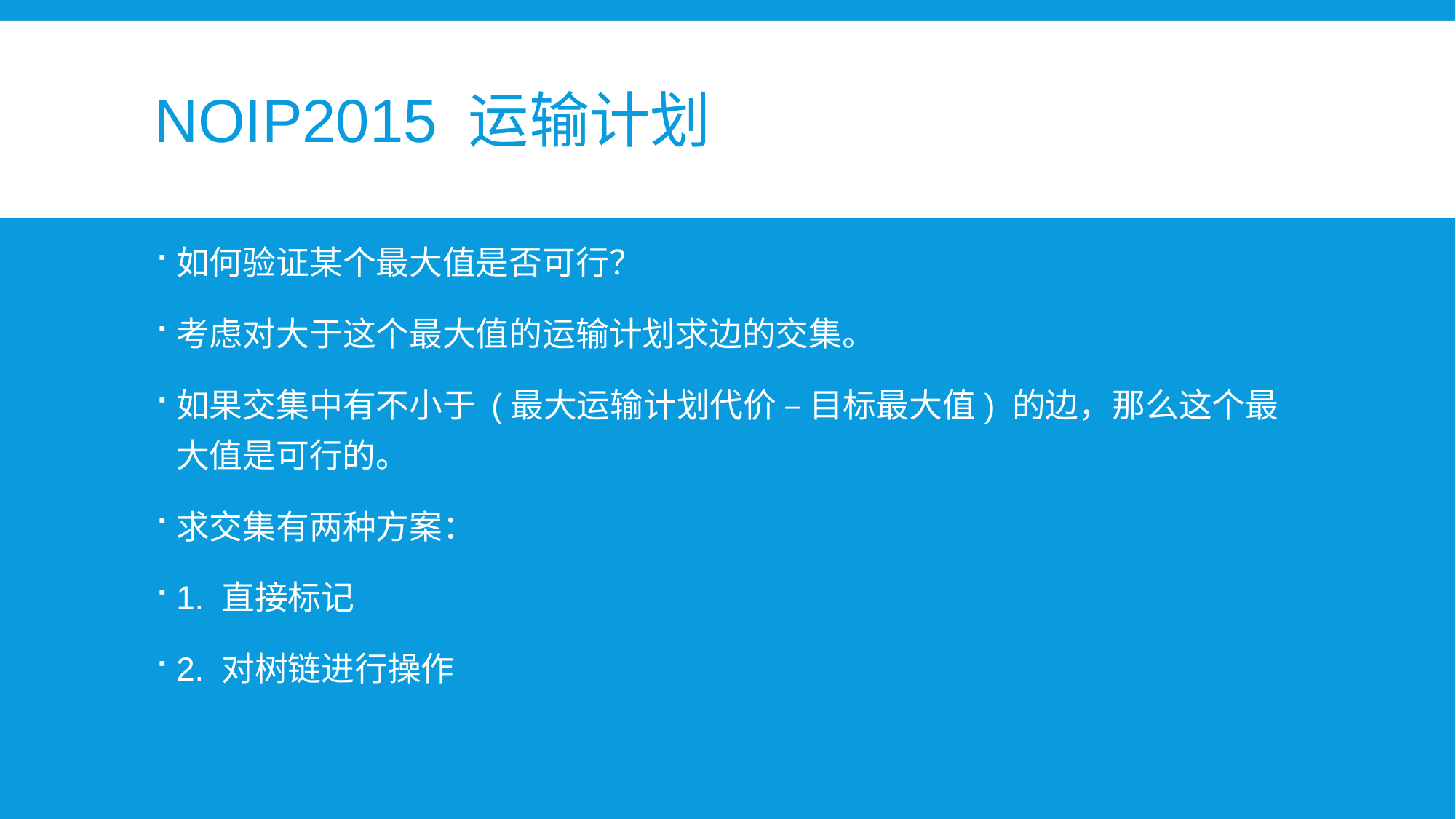

# NOIp2015 运输计划
如何验证某个最大值是否可行？
考虑对大于这个最大值的运输计划求边的交集。
如果交集中有不小于 (最大运输计划代价 – 目标最大值) 的边，那么这个最大值是可行的。
求交集有两种方案：
1. 直接标记
2. 对树链进行操作